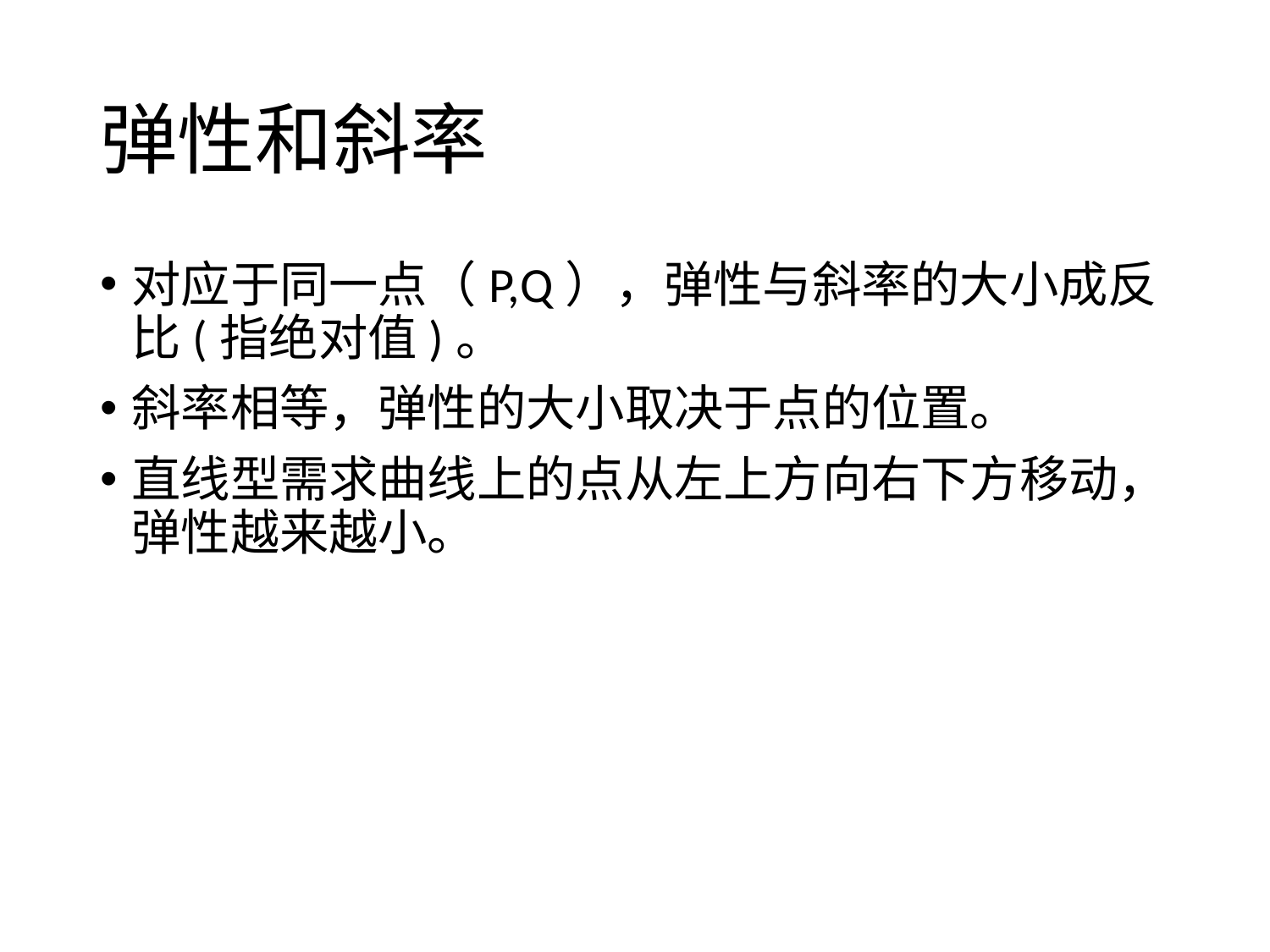

# 弹性和斜率
对应于同一点（P,Q），弹性与斜率的大小成反比(指绝对值)。
斜率相等，弹性的大小取决于点的位置。
直线型需求曲线上的点从左上方向右下方移动，弹性越来越小。